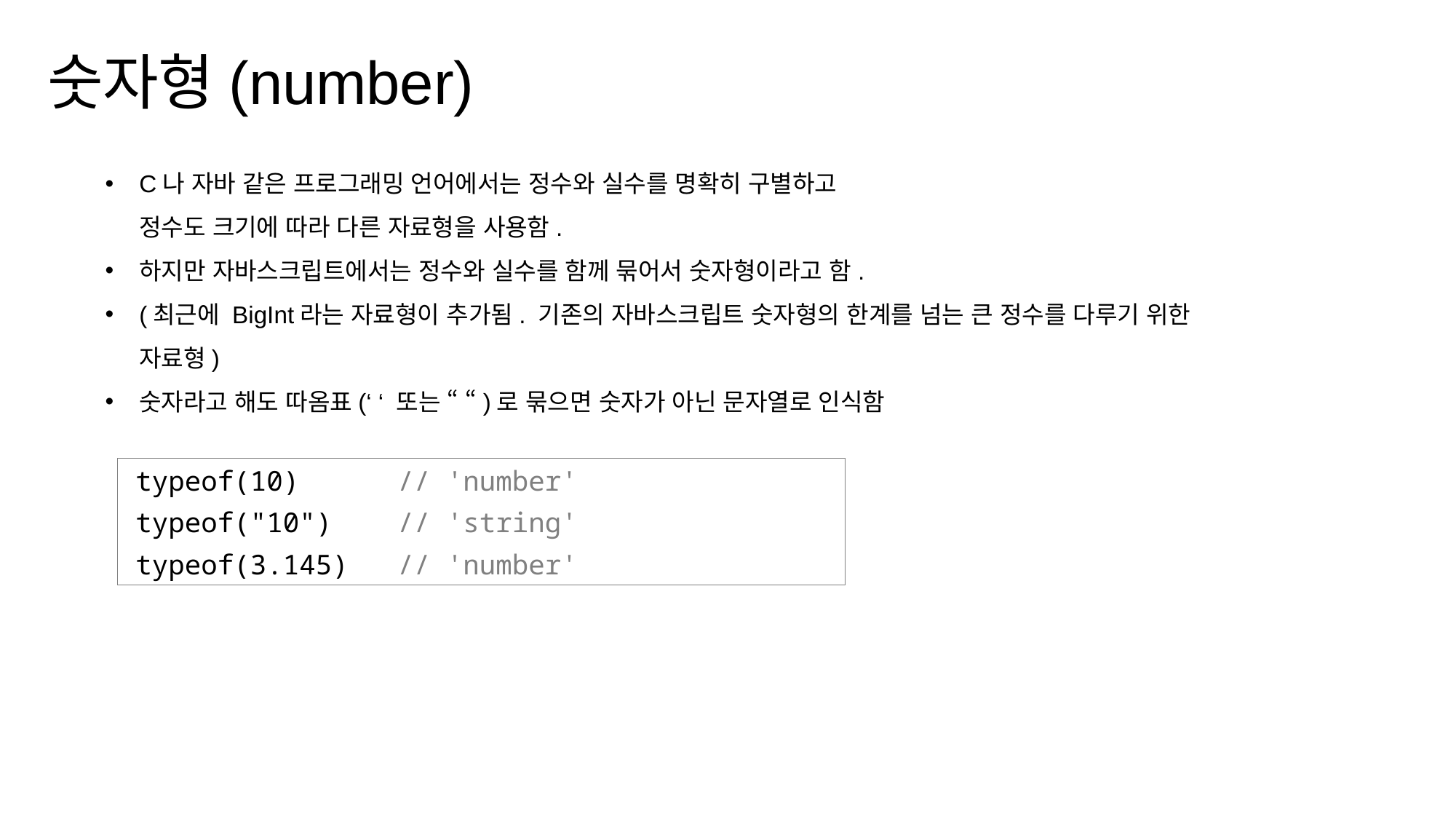

숫자형(number)
C나 자바 같은 프로그래밍 언어에서는 정수와 실수를 명확히 구별하고
정수도 크기에 따라 다른 자료형을 사용함.
하지만 자바스크립트에서는 정수와 실수를 함께 묶어서 숫자형이라고 함.
(최근에 BigInt라는 자료형이 추가됨. 기존의 자바스크립트 숫자형의 한계를 넘는 큰 정수를 다루기 위한 자료형)
숫자라고 해도 따옴표(‘ ‘ 또는 “ “)로 묶으면 숫자가 아닌 문자열로 인식함
typeof(10)      // 'number'
typeof("10")    // 'string'
typeof(3.145)   // 'number'